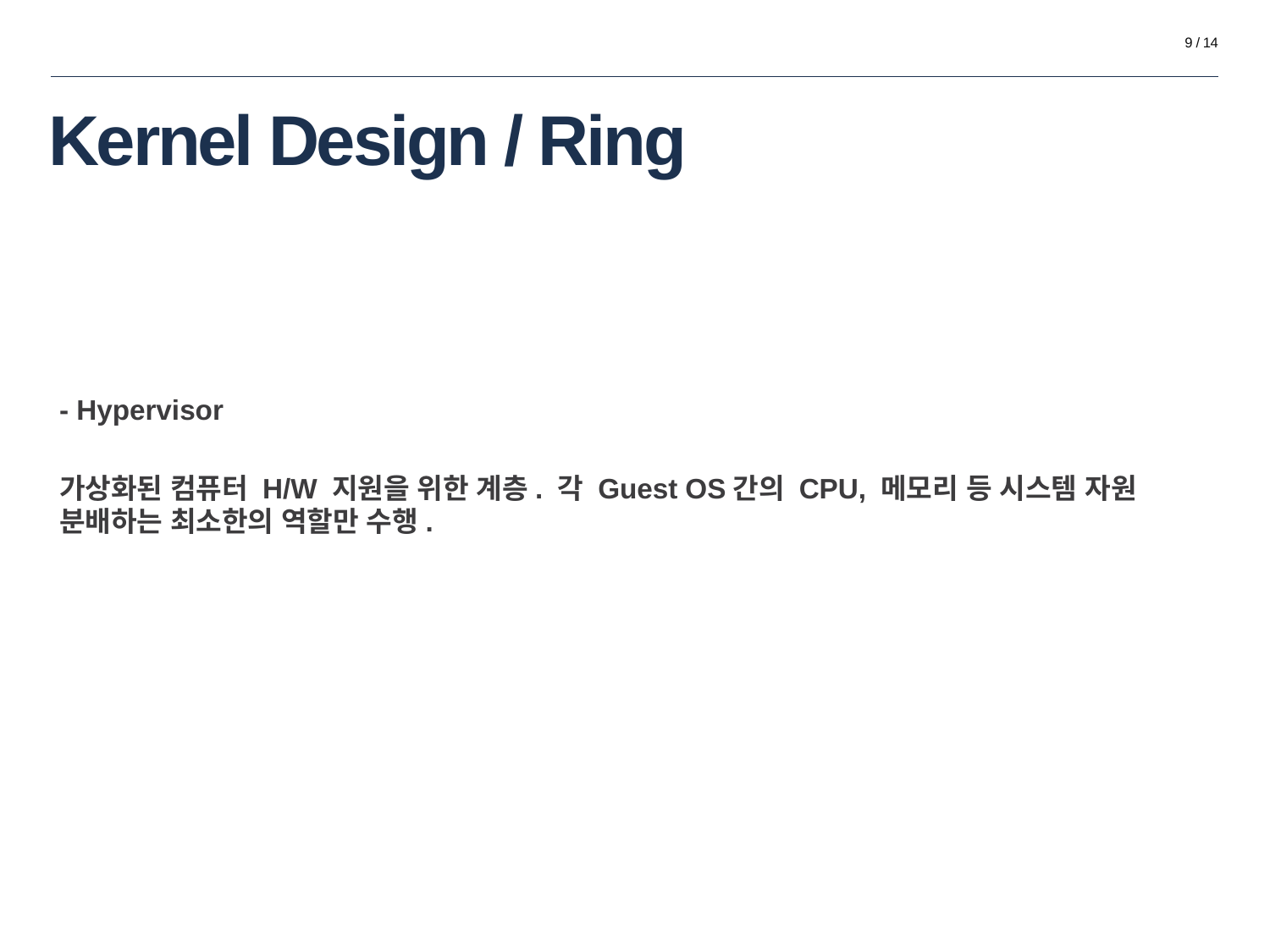

9 / 14
# Kernel Design / Ring

- Hypervisor

가상화된 컴퓨터 H/W 지원을 위한 계층. 각 Guest OS간의 CPU, 메모리 등 시스템 자원 분배하는 최소한의 역할만 수행.